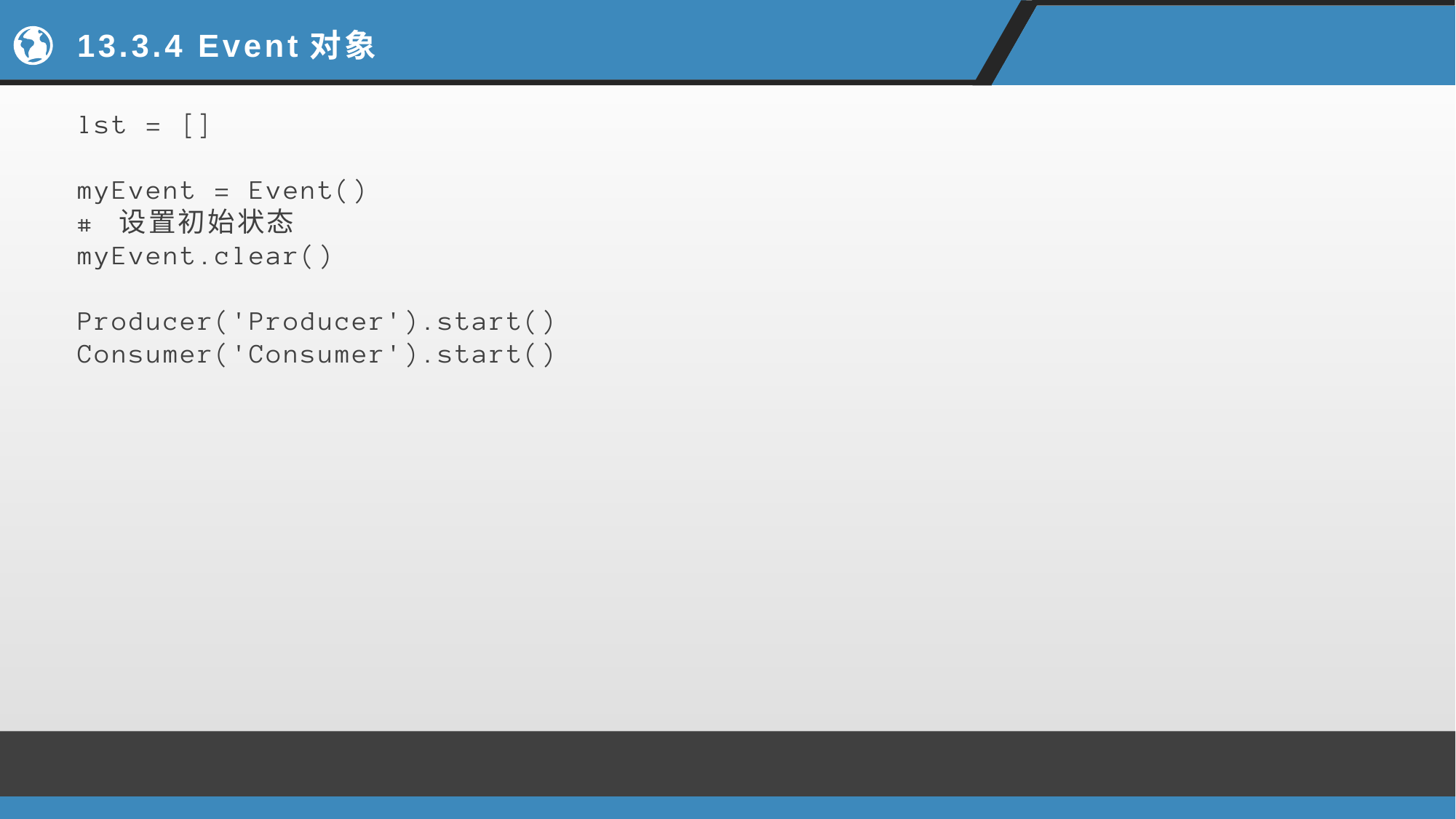

# 13.3.4 Event对象

lst = []

myEvent = Event()
# 设置初始状态
myEvent.clear()

Producer('Producer').start()
Consumer('Consumer').start()